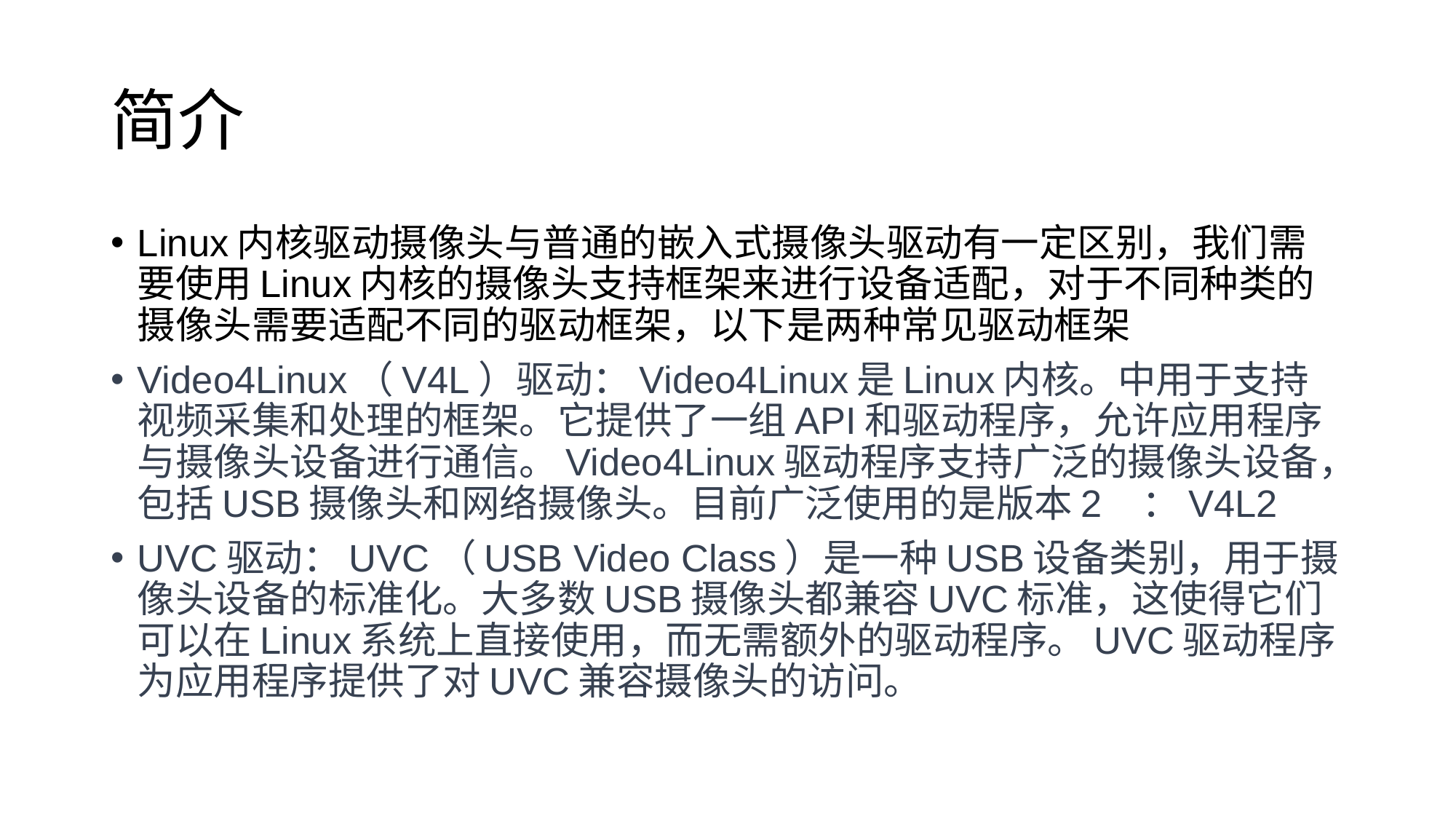

# 简介
Linux内核驱动摄像头与普通的嵌入式摄像头驱动有一定区别，我们需要使用Linux内核的摄像头支持框架来进行设备适配，对于不同种类的摄像头需要适配不同的驱动框架，以下是两种常见驱动框架
Video4Linux（V4L）驱动：Video4Linux是Linux内核。中用于支持视频采集和处理的框架。它提供了一组API和驱动程序，允许应用程序与摄像头设备进行通信。Video4Linux驱动程序支持广泛的摄像头设备，包括USB摄像头和网络摄像头。目前广泛使用的是版本2   ：V4L2
UVC驱动：UVC（USB Video Class）是一种USB设备类别，用于摄像头设备的标准化。大多数USB摄像头都兼容UVC标准，这使得它们可以在Linux系统上直接使用，而无需额外的驱动程序。UVC驱动程序为应用程序提供了对UVC兼容摄像头的访问。